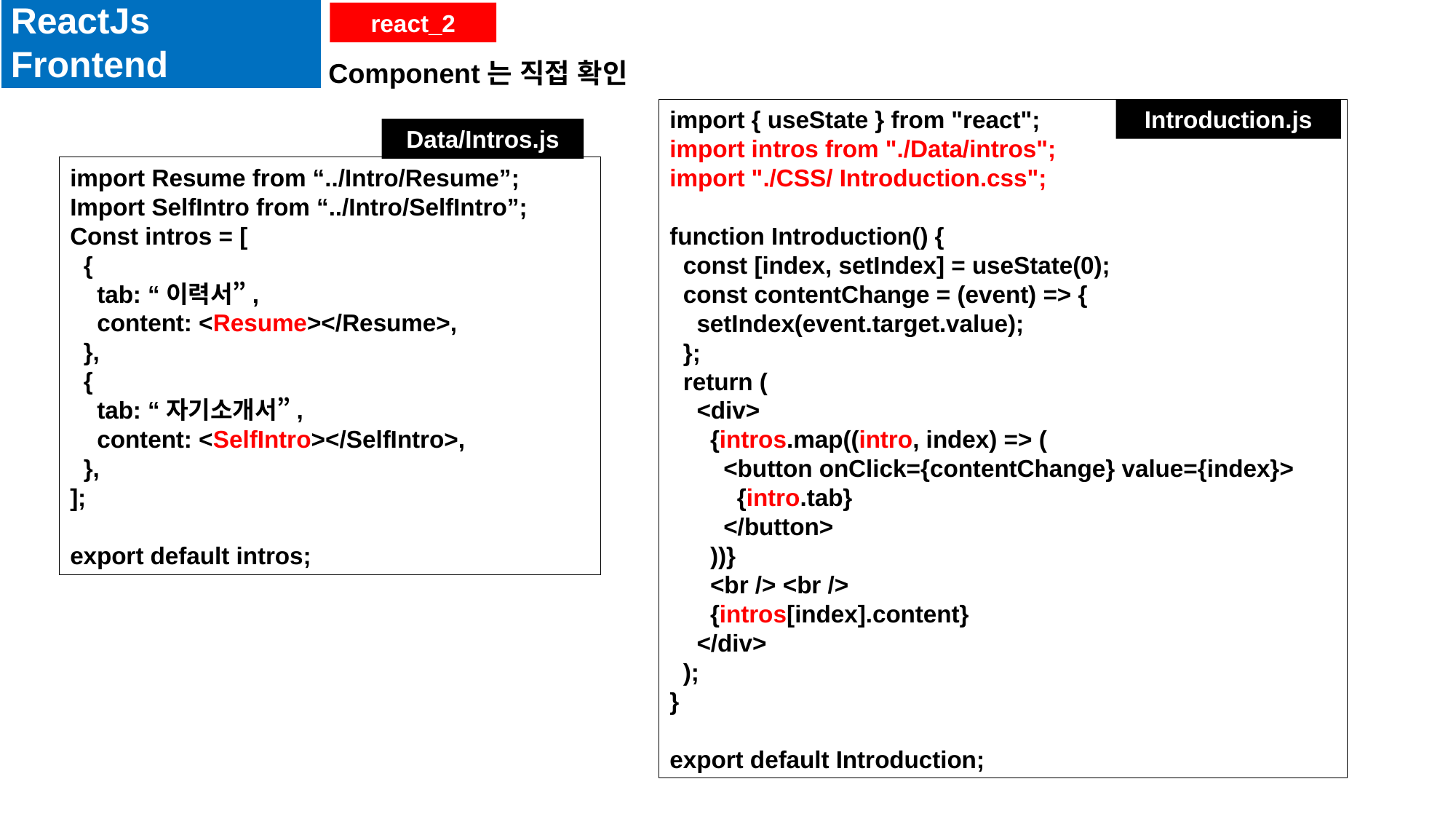

ReactJs Frontend
react_2
Resume 과 SelfIntro Component는 직접 확인
import { useState } from "react";
import intros from "./Data/intros";
import "./CSS/ Introduction.css";
function Introduction() {
  const [index, setIndex] = useState(0);
  const contentChange = (event) => {
    setIndex(event.target.value);
  };
  return (
    <div>
      {intros.map((intro, index) => (
        <button onClick={contentChange} value={index}>
          {intro.tab}
        </button>
      ))}
      <br /> <br />
      {intros[index].content}
    </div>
  );
}
export default Introduction;
Introduction.js
Data/Intros.js
import Resume from “../Intro/Resume”;
Import SelfIntro from “../Intro/SelfIntro”;
Const intros = [
  {
    tab: “이력서”,
    content: <Resume></Resume>,
  },
  {
    tab: “자기소개서”,
    content: <SelfIntro></SelfIntro>,
  },
];
export default intros;